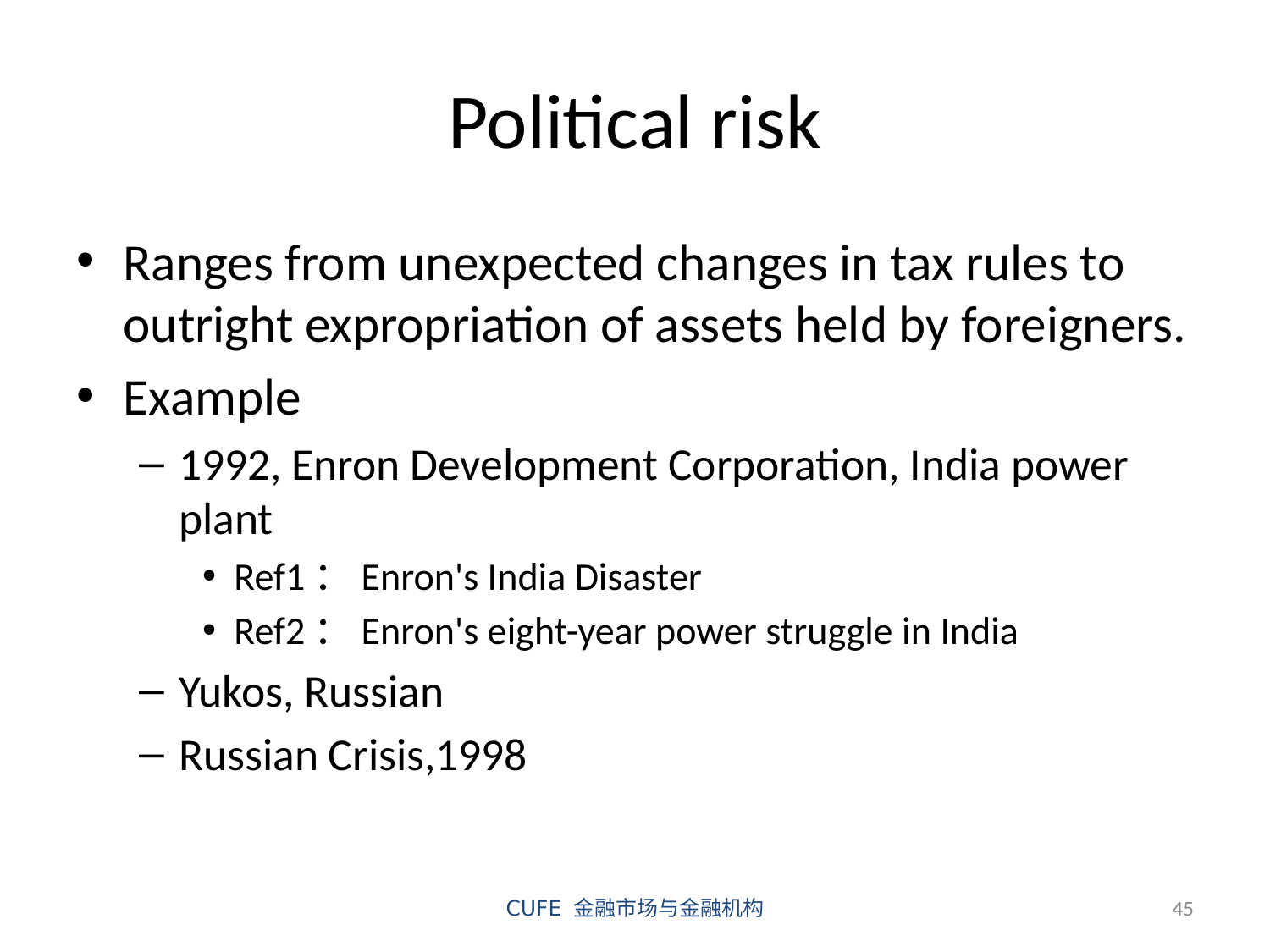

# Political risk
Ranges from unexpected changes in tax rules to outright expropriation of assets held by foreigners.
Example
1992, Enron Development Corporation, India power plant
Ref1：Enron's India Disaster
Ref2：Enron's eight-year power struggle in India
Yukos, Russian
Russian Crisis,1998
CUFE 金融市场与金融机构
45